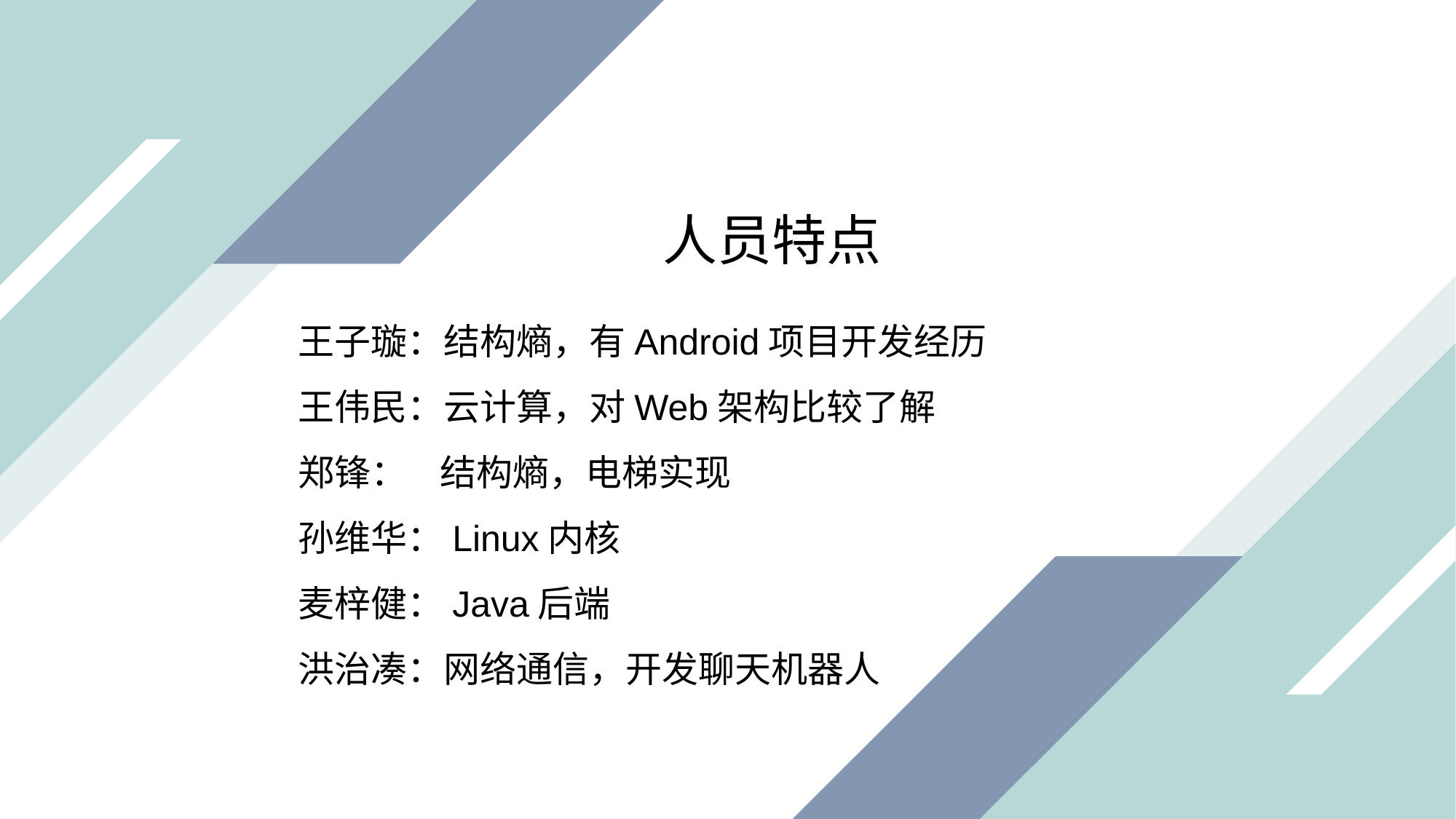

人员特点

王子璇：结构熵，有Android项目开发经历
王伟民：云计算，对Web架构比较了解
郑锋：    结构熵，电梯实现
孙维华：Linux内核
麦梓健：Java后端
洪治凑：网络通信，开发聊天机器人